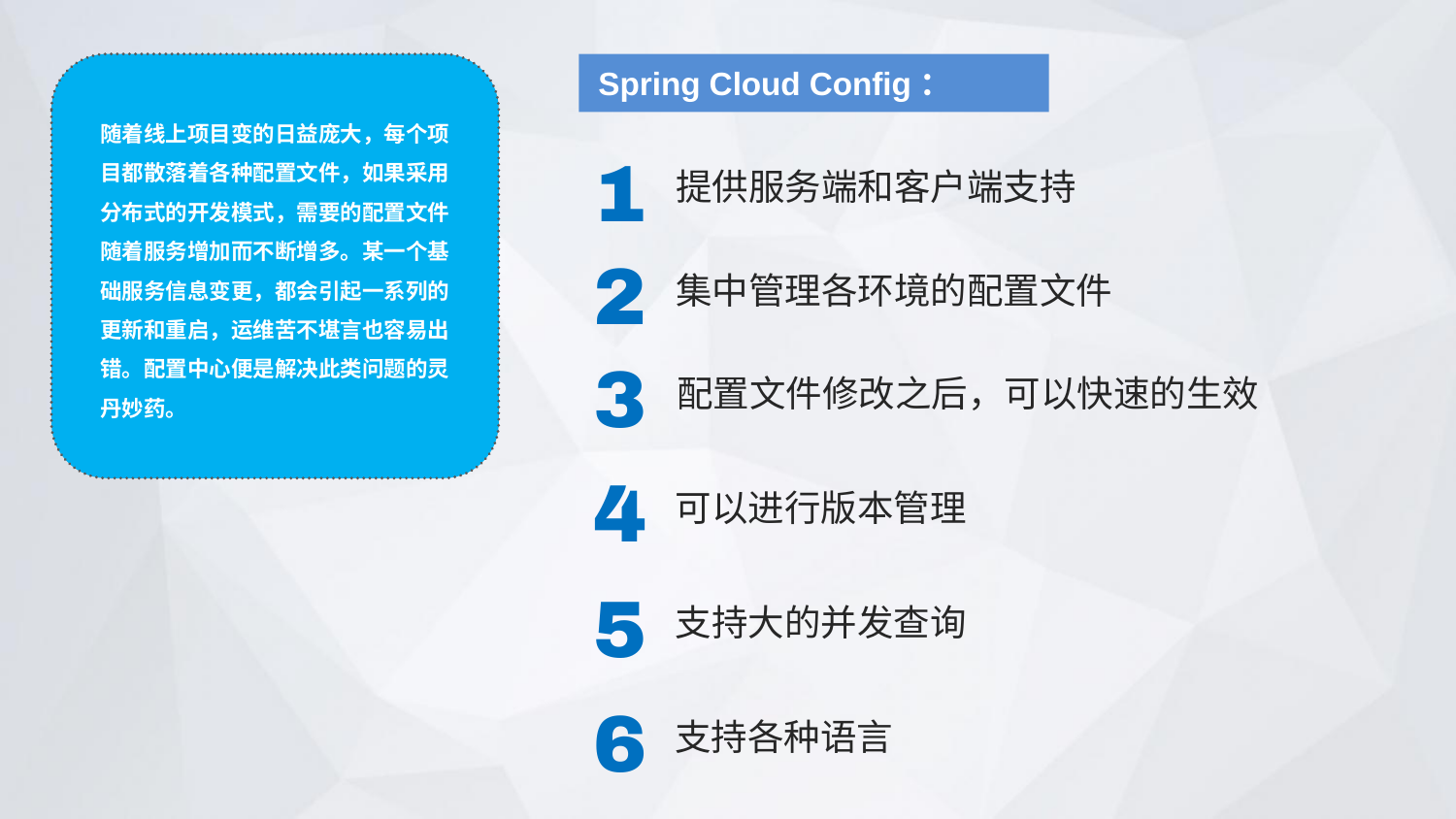

Spring Cloud Config：
随着线上项目变的日益庞大，每个项目都散落着各种配置文件，如果采用分布式的开发模式，需要的配置文件随着服务增加而不断增多。某一个基础服务信息变更，都会引起一系列的更新和重启，运维苦不堪言也容易出错。配置中心便是解决此类问题的灵丹妙药。
1
提供服务端和客户端支持
2
集中管理各环境的配置文件
3
配置文件修改之后，可以快速的生效
4
可以进行版本管理
5
支持大的并发查询
6
支持各种语言